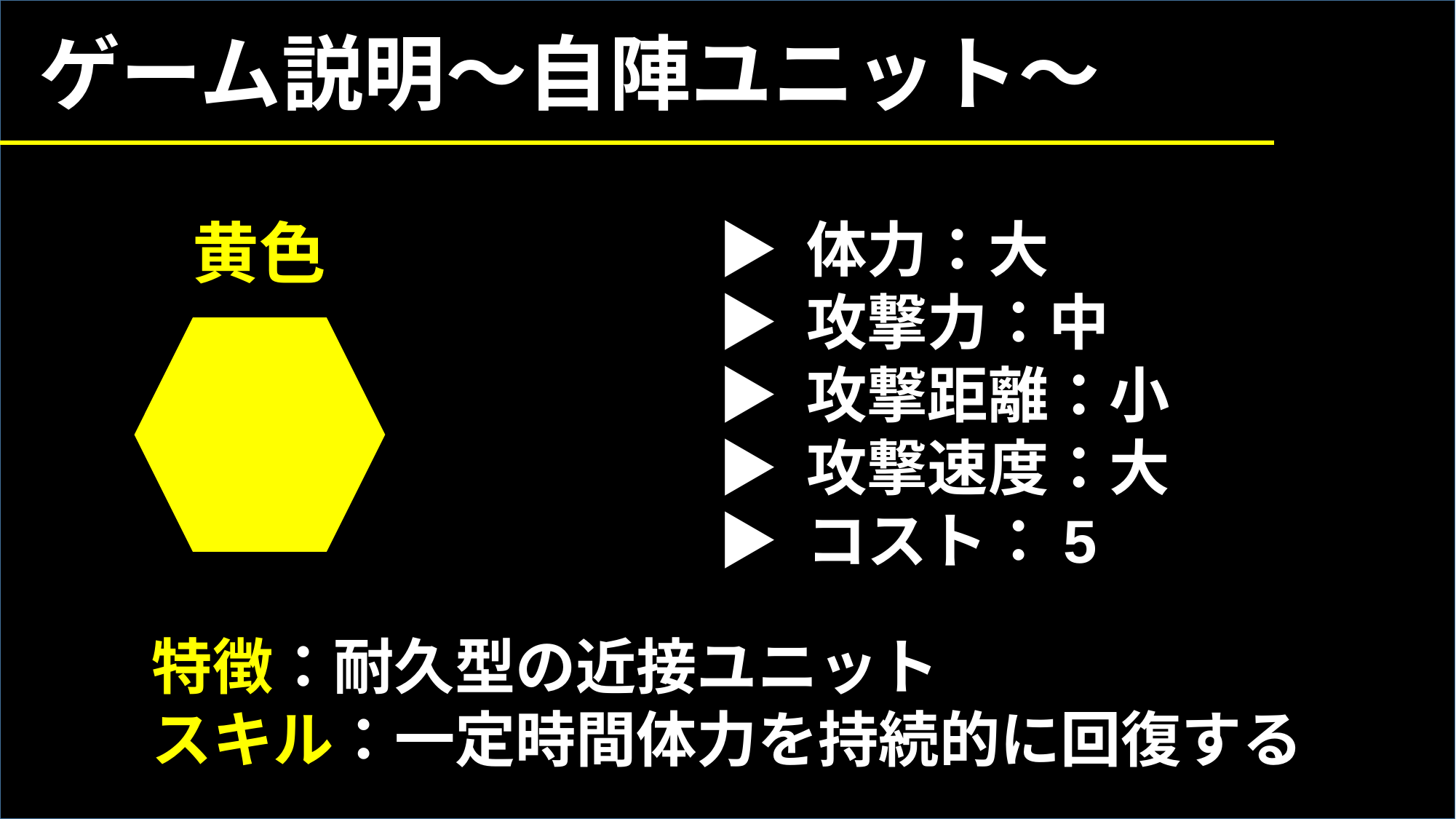

ゲーム説明～自陣ユニット～
黄色
▶ 体力：大
▶ 攻撃力：中
▶ 攻撃距離：小
▶ 攻撃速度：大
▶ コスト：5

特徴：耐久型の近接ユニット
スキル：一定時間体力を持続的に回復する